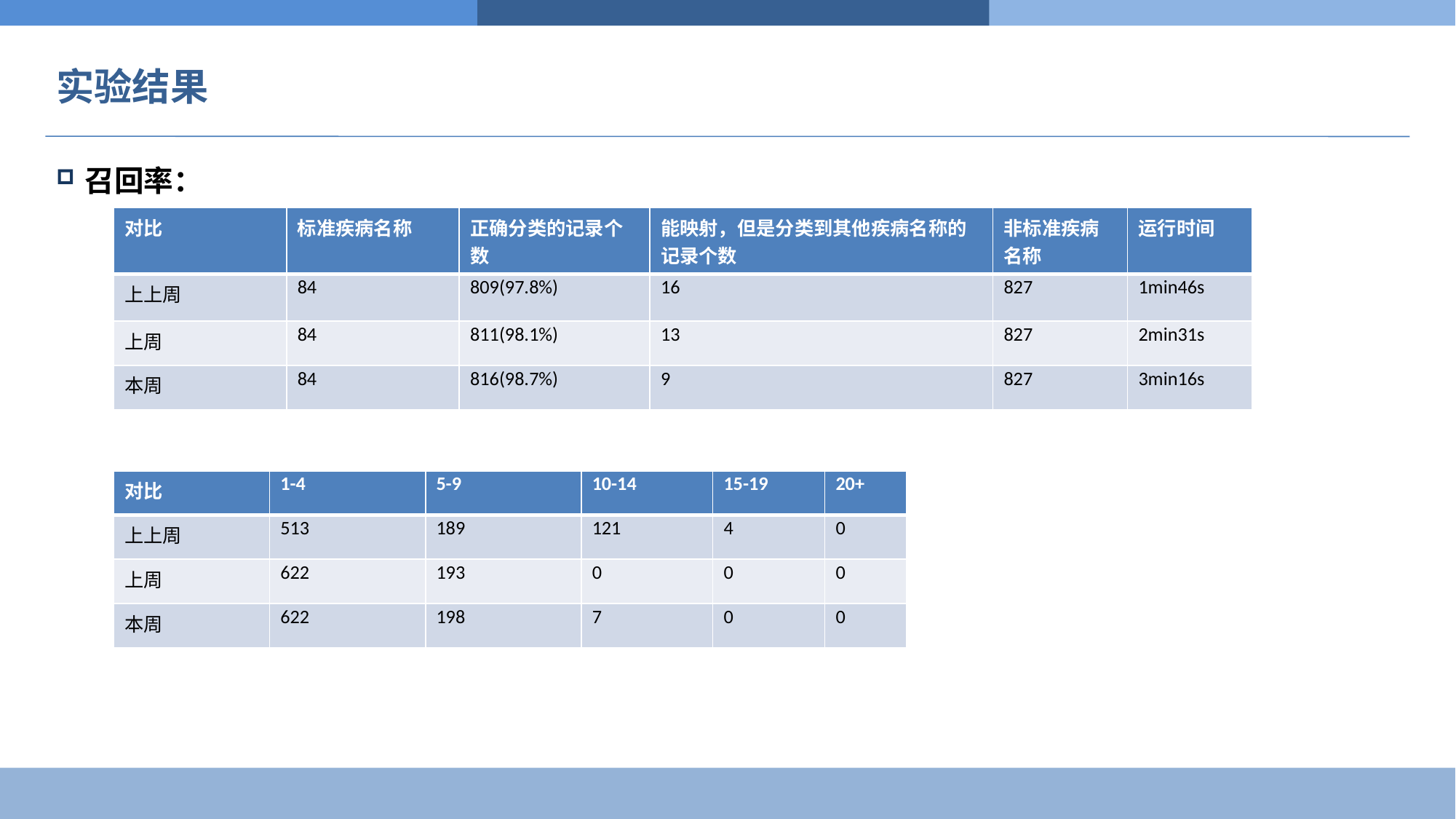

# 实验结果
召回率：
| 对比 | 标准疾病名称 | 正确分类的记录个数 | 能映射，但是分类到其他疾病名称的记录个数 | 非标准疾病名称 | 运行时间 |
| --- | --- | --- | --- | --- | --- |
| 上上周 | 84 | 809(97.8%) | 16 | 827 | 1min46s |
| 上周 | 84 | 811(98.1%) | 13 | 827 | 2min31s |
| 本周 | 84 | 816(98.7%) | 9 | 827 | 3min16s |
| 对比 | 1-4 | 5-9 | 10-14 | 15-19 | 20+ |
| --- | --- | --- | --- | --- | --- |
| 上上周 | 513 | 189 | 121 | 4 | 0 |
| 上周 | 622 | 193 | 0 | 0 | 0 |
| 本周 | 622 | 198 | 7 | 0 | 0 |